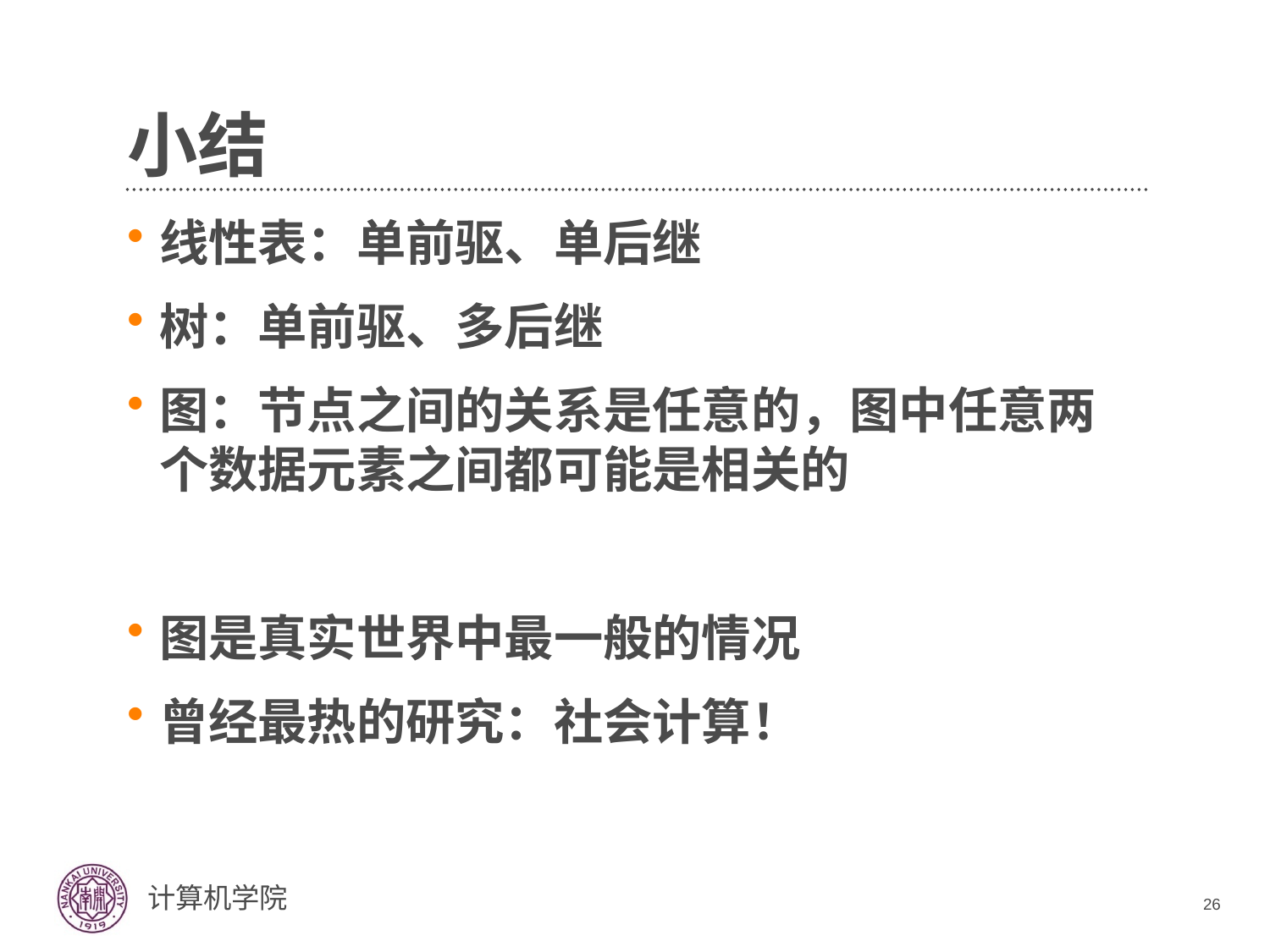

# 小结
线性表：单前驱、单后继
树：单前驱、多后继
图：节点之间的关系是任意的，图中任意两个数据元素之间都可能是相关的

图是真实世界中最一般的情况
曾经最热的研究：社会计算！
26